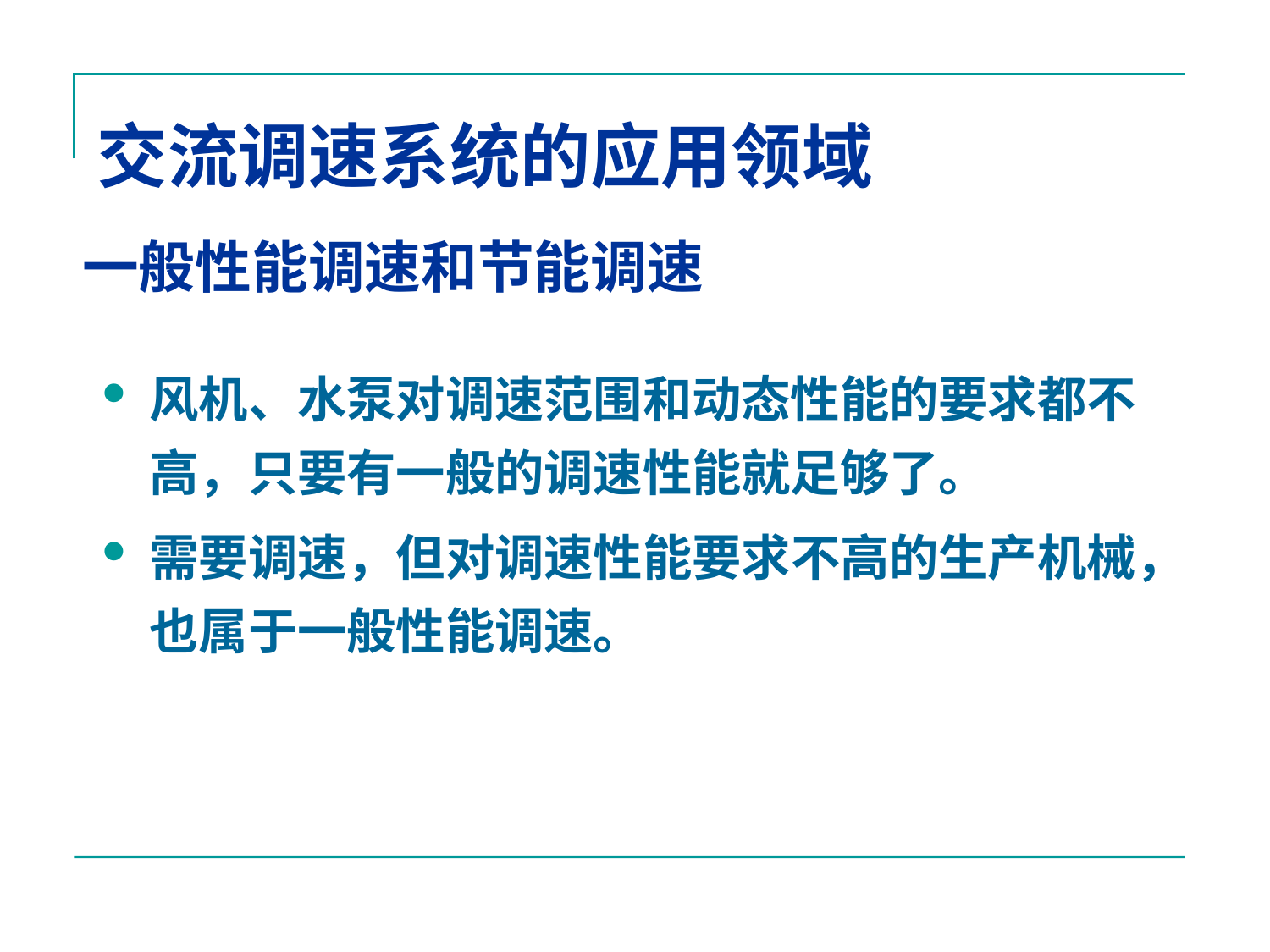

交流调速系统的应用领域
# 一般性能调速和节能调速
风机、水泵对调速范围和动态性能的要求都不高，只要有一般的调速性能就足够了。
需要调速，但对调速性能要求不高的生产机械，也属于一般性能调速。